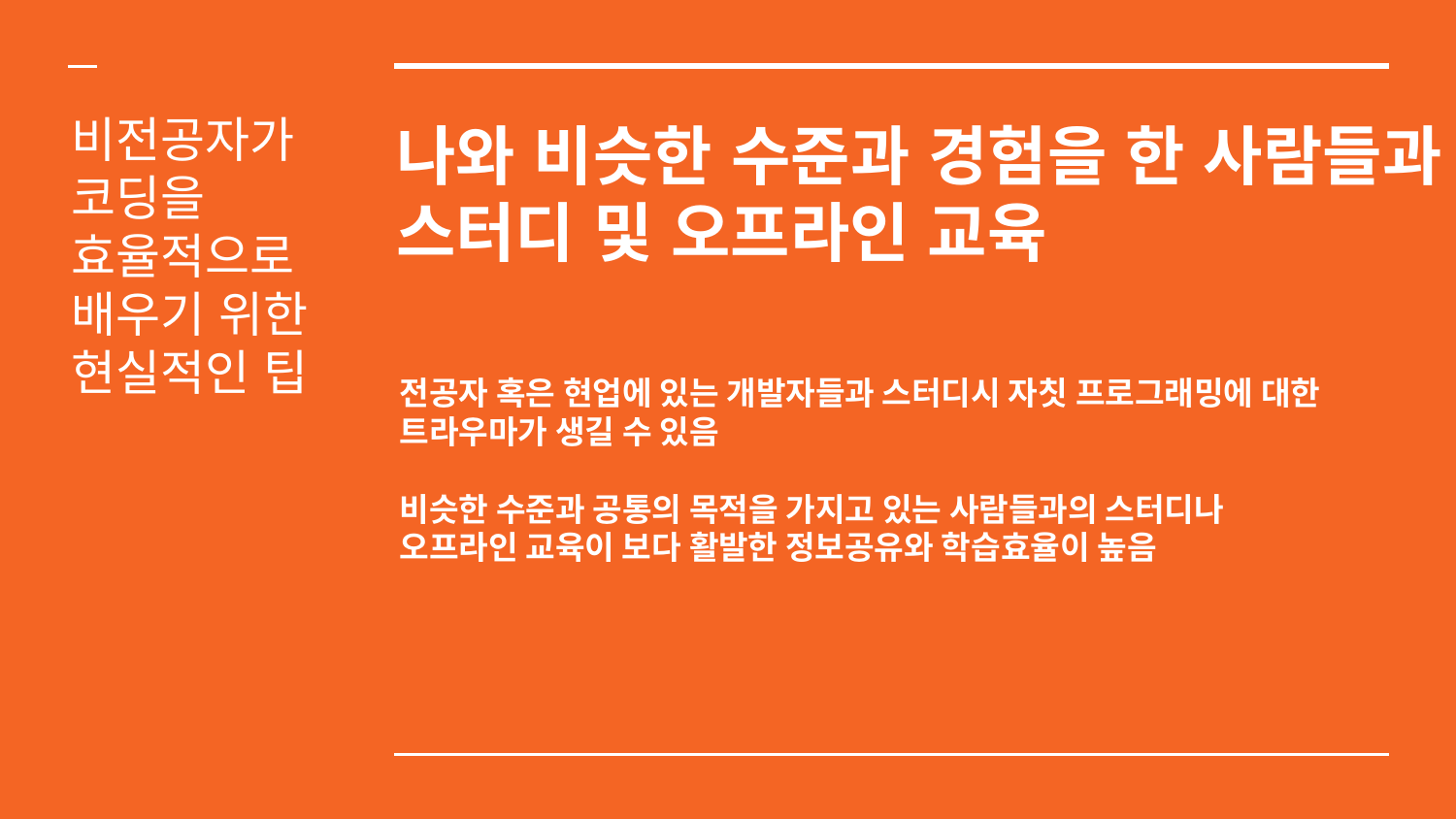

# 나와 비슷한 수준과 경험을 한 사람들과 스터디 및 오프라인 교육
비전공자가
코딩을
효율적으로
배우기 위한 현실적인 팁
전공자 혹은 현업에 있는 개발자들과 스터디시 자칫 프로그래밍에 대한 트라우마가 생길 수 있음

비슷한 수준과 공통의 목적을 가지고 있는 사람들과의 스터디나 오프라인 교육이 보다 활발한 정보공유와 학습효율이 높음